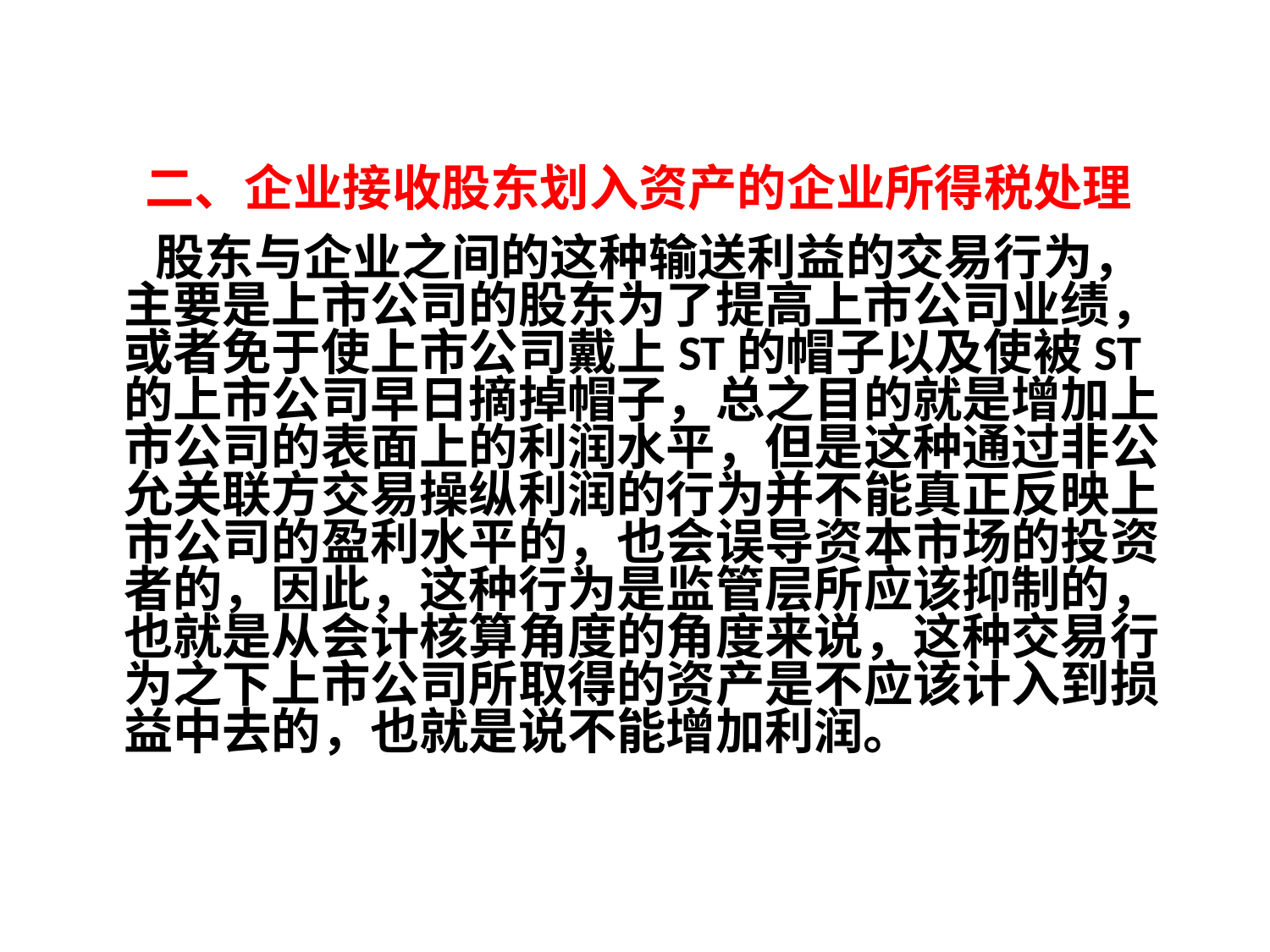

# 二、企业接收股东划入资产的企业所得税处理
    股东与企业之间的这种输送利益的交易行为，主要是上市公司的股东为了提高上市公司业绩，或者免于使上市公司戴上ST的帽子以及使被ST的上市公司早日摘掉帽子，总之目的就是增加上市公司的表面上的利润水平，但是这种通过非公允关联方交易操纵利润的行为并不能真正反映上市公司的盈利水平的，也会误导资本市场的投资者的，因此，这种行为是监管层所应该抑制的，也就是从会计核算角度的角度来说，这种交易行为之下上市公司所取得的资产是不应该计入到损益中去的，也就是说不能增加利润。